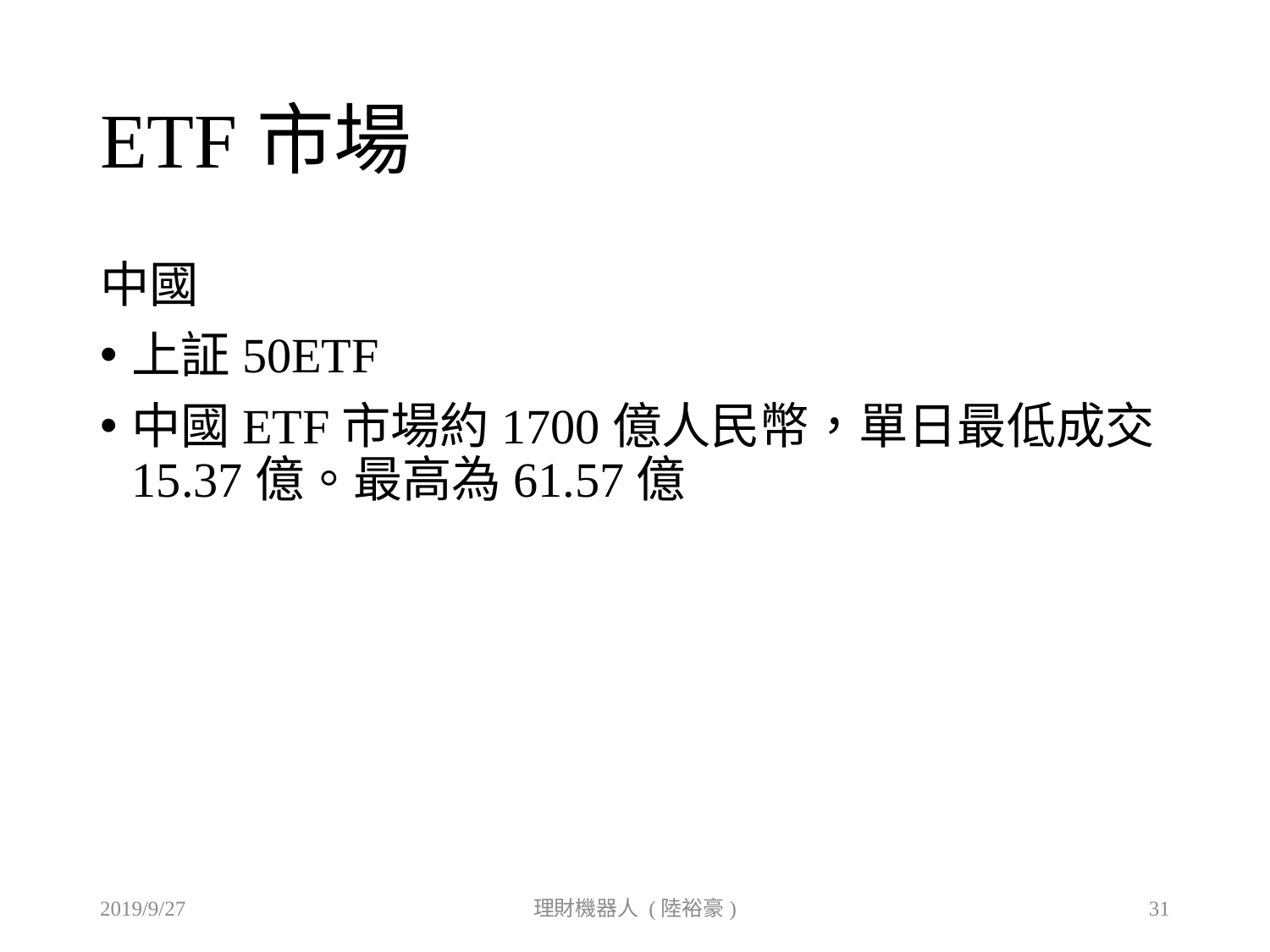

# ETF市場
中國
上証50ETF
中國ETF市場約1700億人民幣，單日最低成交15.37億。最高為61.57億
2019/9/27
理財機器人 (陸裕豪)
31